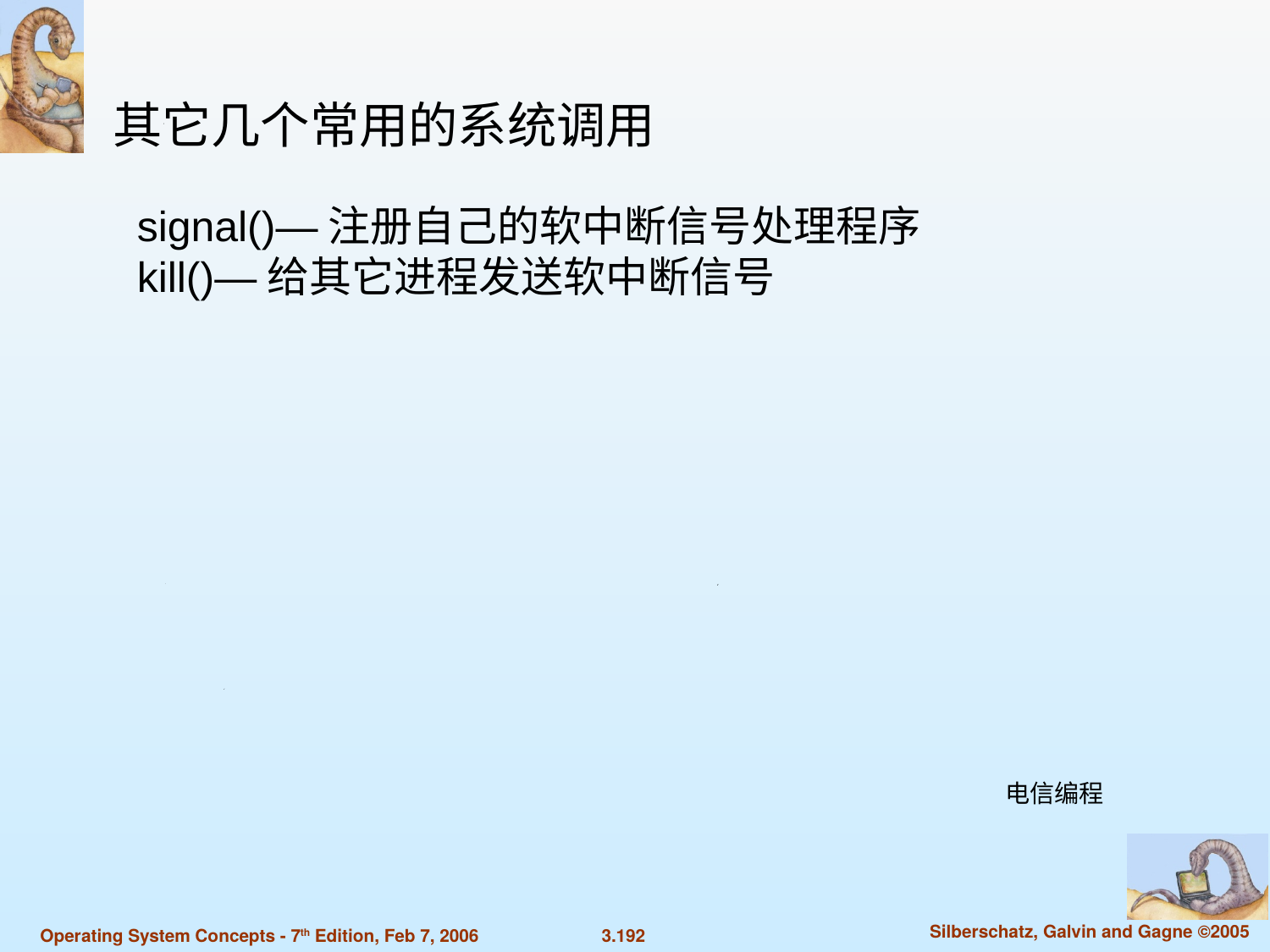

其它几个常用的系统调用
signal()—注册自己的软中断信号处理程序
kill()—给其它进程发送软中断信号

电信编程